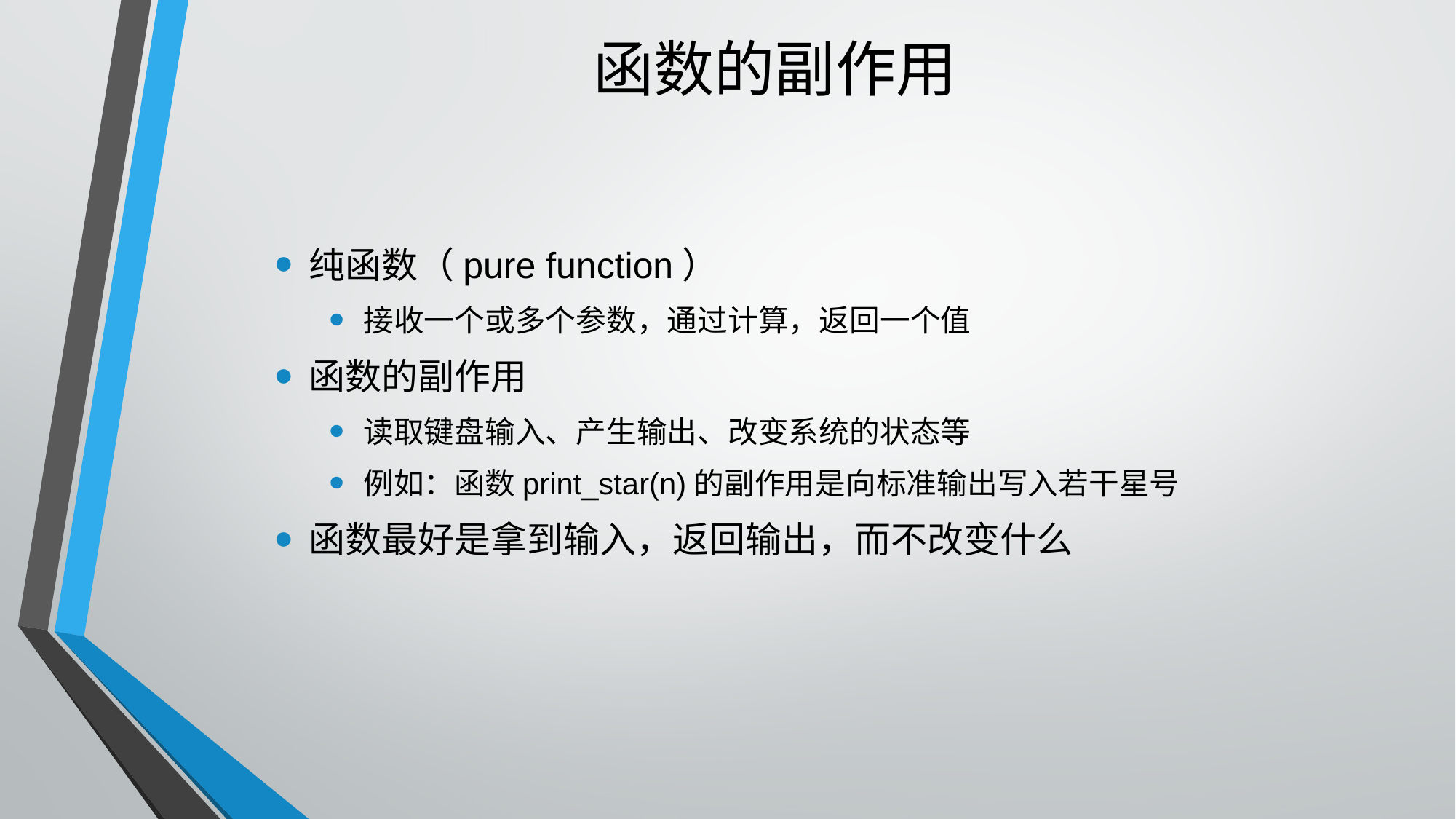

# 函数的副作用
纯函数（pure function）
接收一个或多个参数，通过计算，返回一个值
函数的副作用
读取键盘输入、产生输出、改变系统的状态等
例如：函数print_star(n)的副作用是向标准输出写入若干星号
函数最好是拿到输入，返回输出，而不改变什么